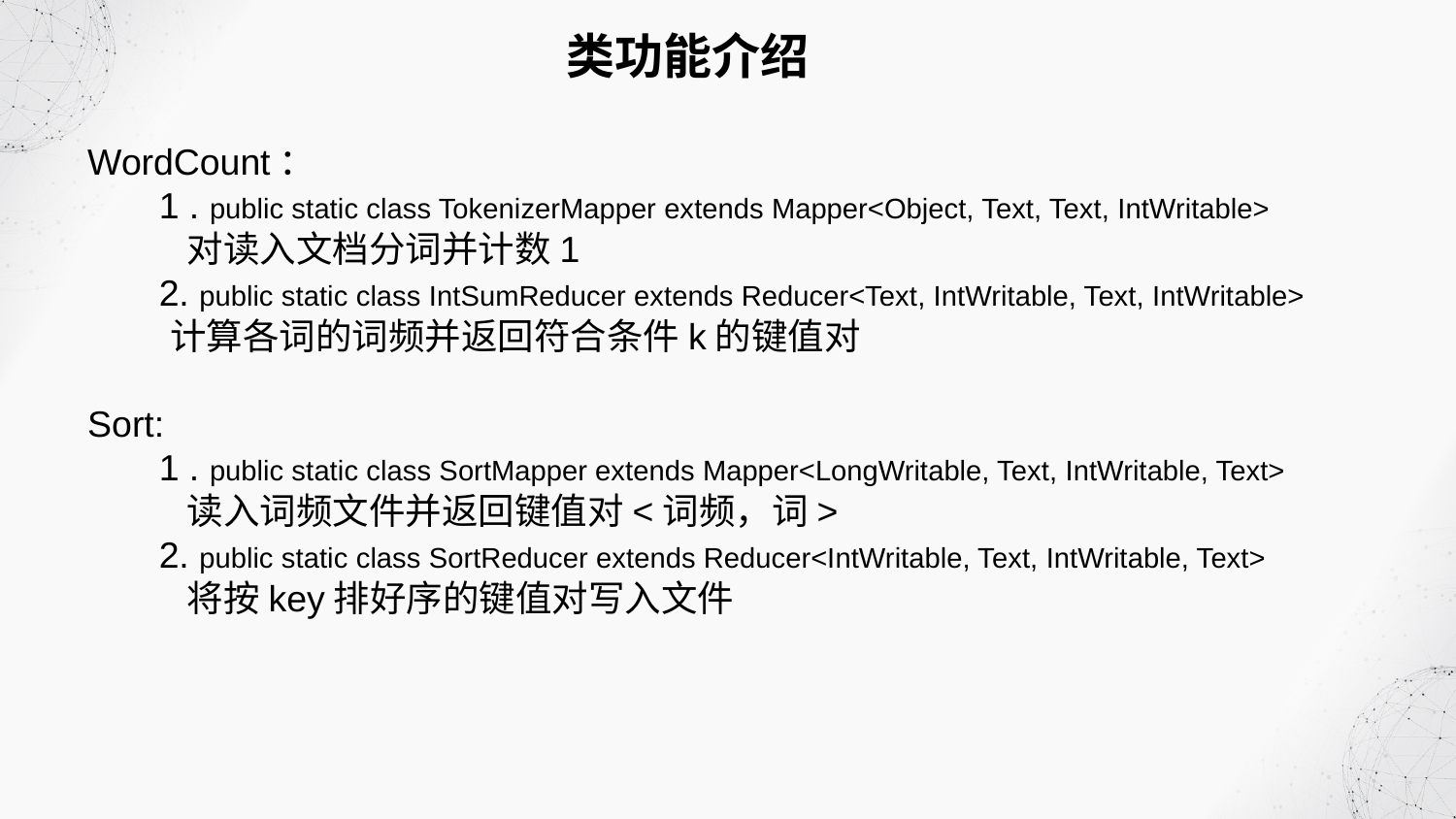

类功能介绍
WordCount：
       1 . public static class TokenizerMapper extends Mapper<Object, Text, Text, IntWritable>
           对读入文档分词并计数1
       2. public static class IntSumReducer extends Reducer<Text, IntWritable, Text, IntWritable>
            计算各词的词频并返回符合条件k的键值对

Sort:
       1 . public static class SortMapper extends Mapper<LongWritable, Text, IntWritable, Text>
           读入词频文件并返回键值对<词频，词>
       2. public static class SortReducer extends Reducer<IntWritable, Text, IntWritable, Text>
           将按key排好序的键值对写入文件